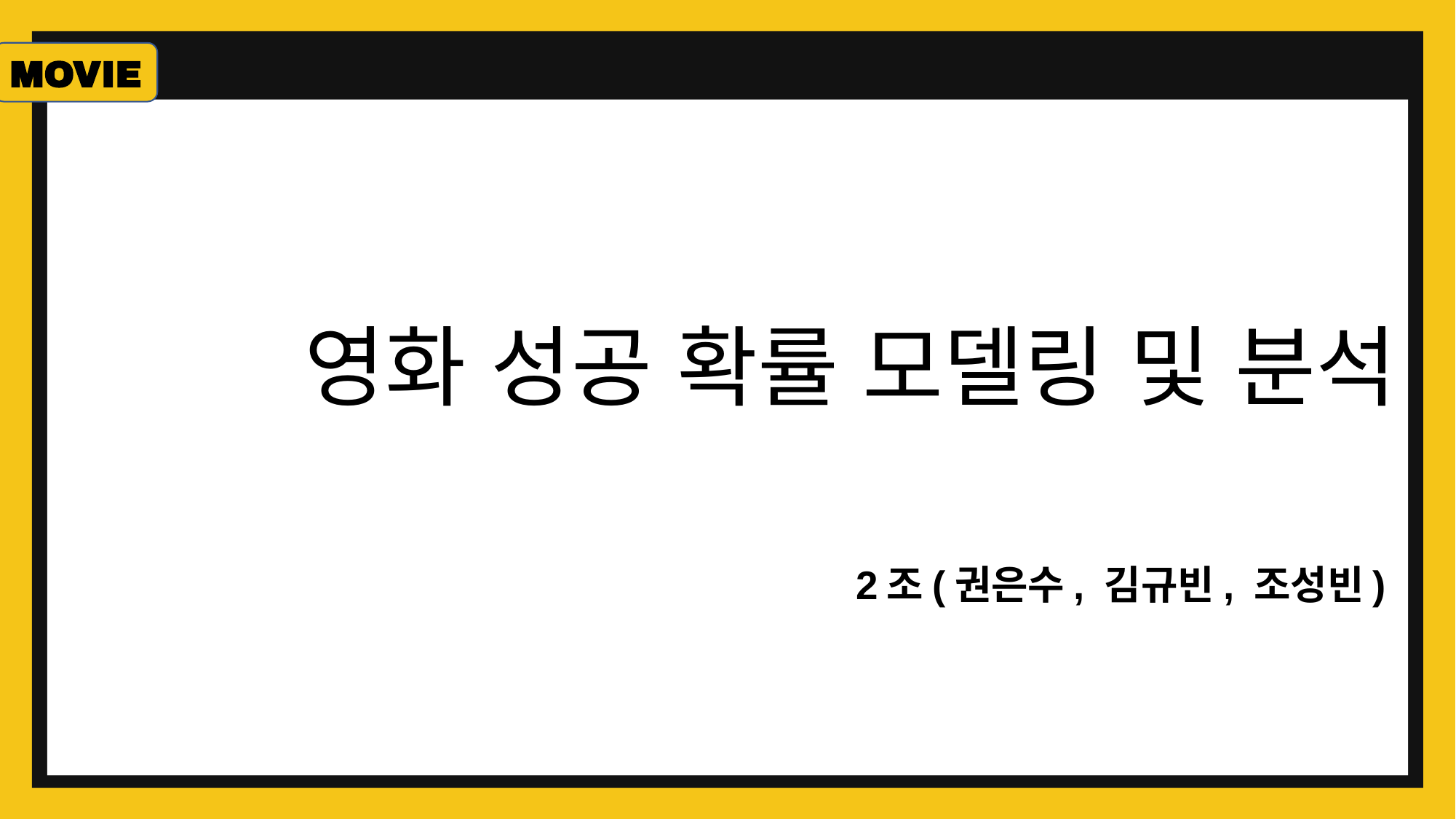

영화 성공 확률 모델링 및 분석
2조(권은수, 김규빈, 조성빈)